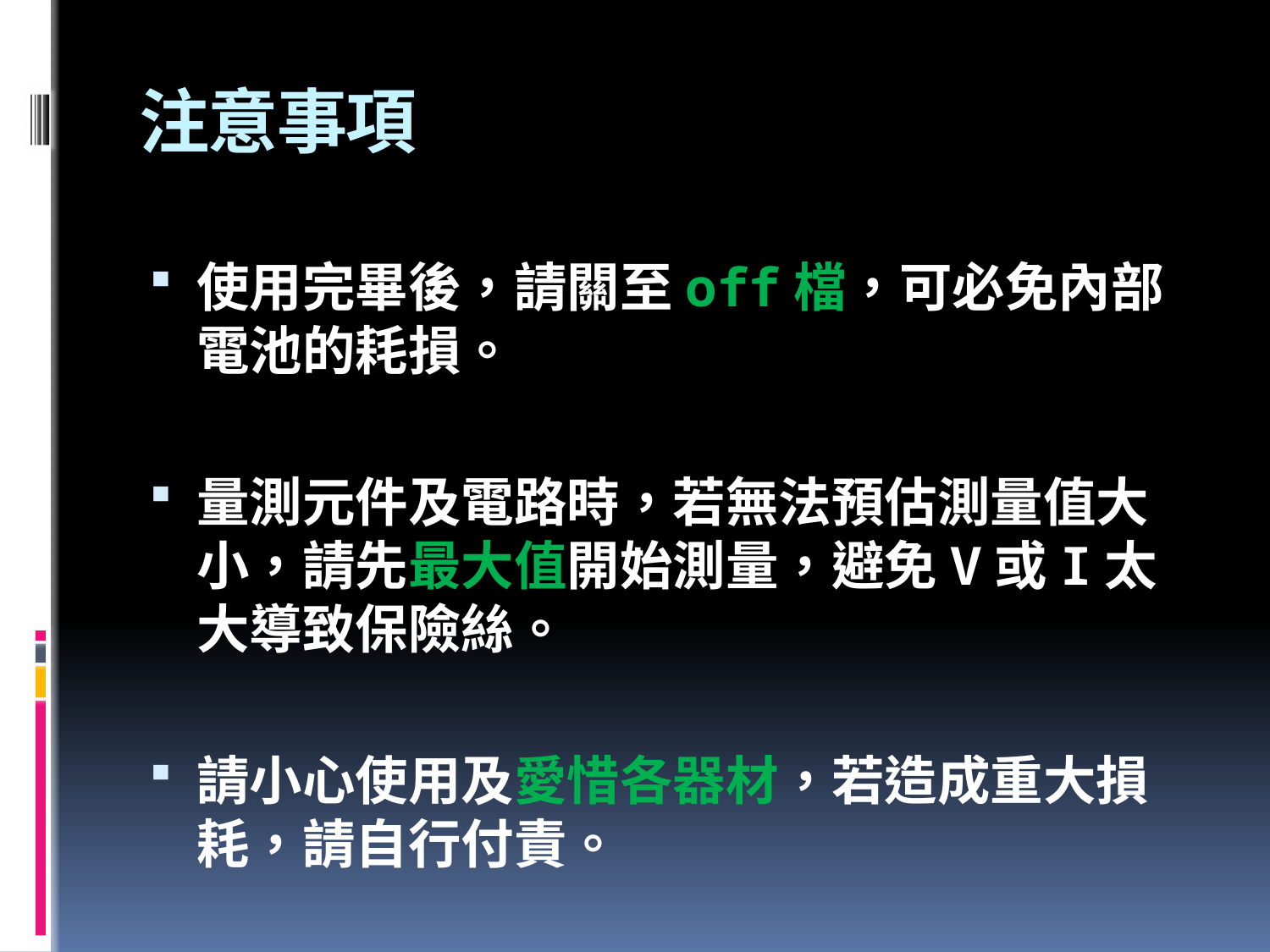

# 注意事項
使用完畢後，請關至off檔，可必免內部電池的耗損。

量測元件及電路時，若無法預估測量值大小，請先最大值開始測量，避免V或I太大導致保險絲。

請小心使用及愛惜各器材，若造成重大損耗，請自行付責。